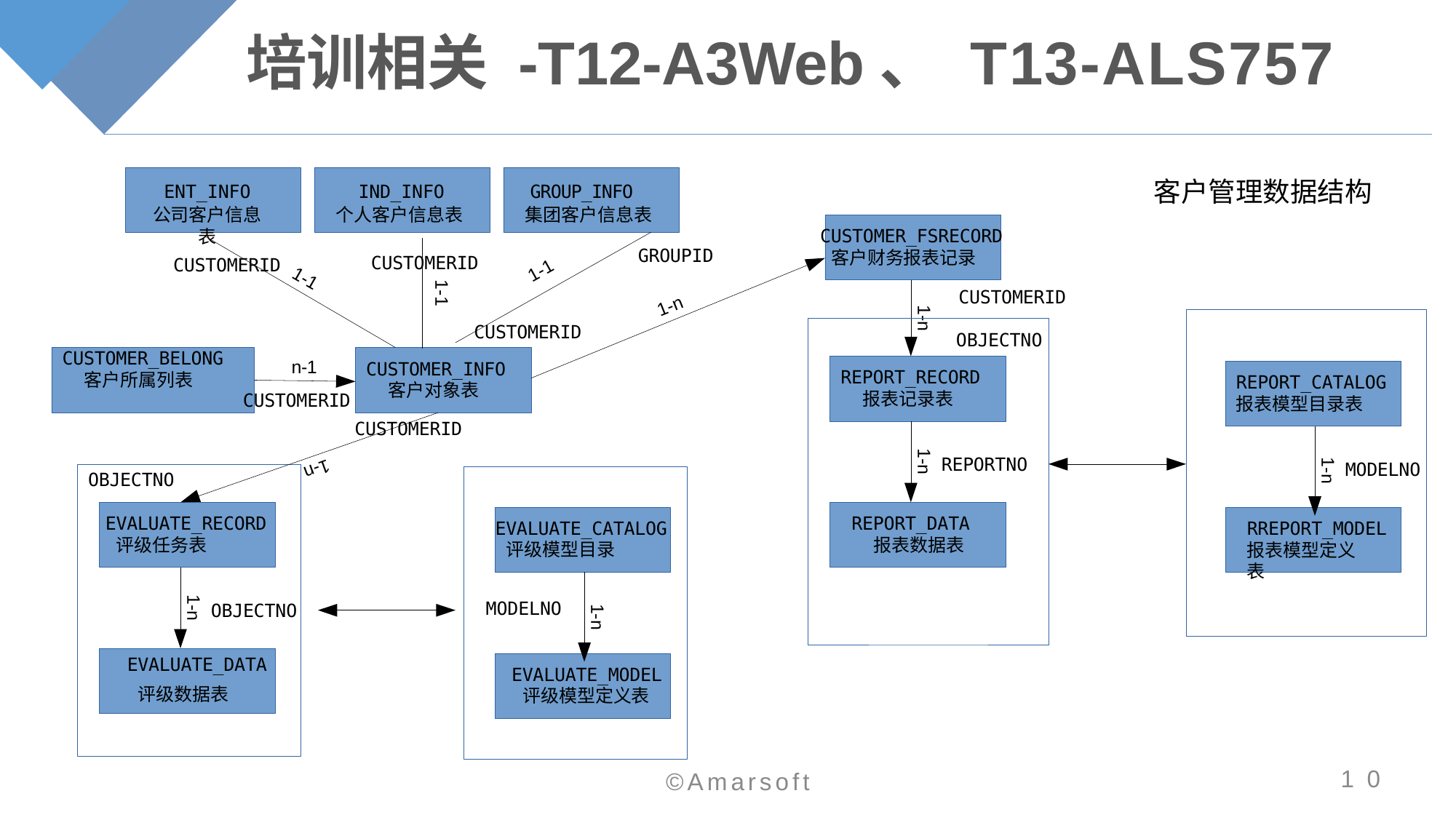

# 培训相关 -T12-A3Web、 T13-ALS757

客户管理数据结构
ENT_INFO
公司客户信息表
IND_INFO
个人客户信息表
GROUP_INFO
集团客户信息表

CUSTOMER_FSRECORD

GROUPID
客户财务报表记录
CUSTOMERID
CUSTOMERID

1-1

1-1
1-1

CUSTOMERID
1-n
1-n

CUSTOMERID
OBJECTNO

CUSTOMER_BELONG
客户所属列表

n-1
CUSTOMER_INFO

REPORT_RECORD
REPORT_CATALOG

客户对象表

报表记录表
CUSTOMERID
报表模型目录表
MODELNO

CUSTOMERID

1-n
REPORTNO
1-n

1-n

OBJECTNO

EVALUATE_RECORD
REPORT_DATA
EVALUATE_CATALOG
RREPORT_MODEL
评级任务表
报表数据表
评级模型目录
MODELNO
报表模型定义表

1-n
OBJECTNO
1-n

EVALUATE_DATA

EVALUATE_MODEL
评级数据表
评级模型定义表
10
©Amarsoft